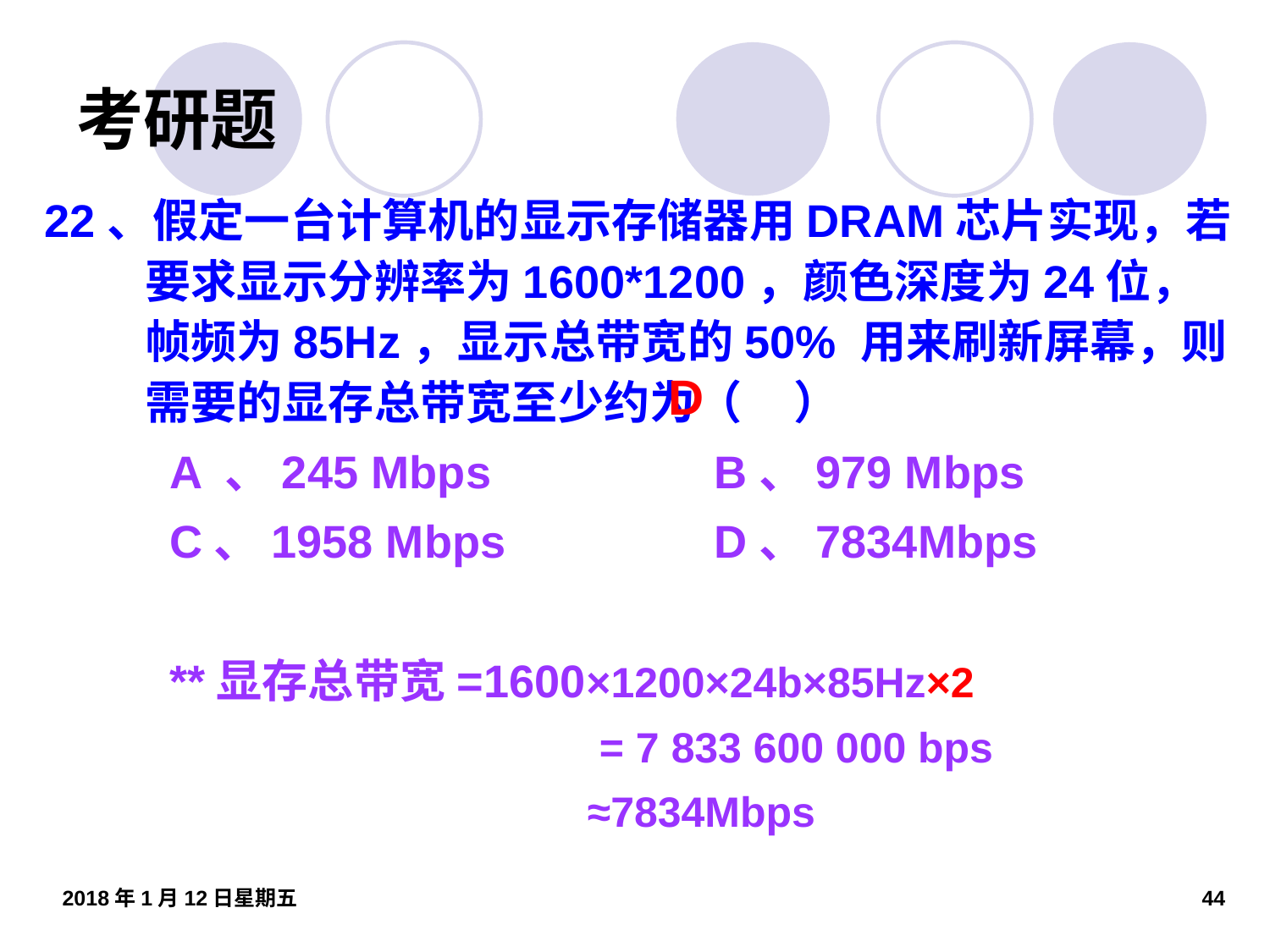

# 考研题
22、假定一台计算机的显示存储器用DRAM芯片实现，若要求显示分辨率为1600*1200，颜色深度为24位，帧频为85Hz，显示总带宽的50% 用来刷新屏幕，则需要的显存总带宽至少约为（     ）
A 、245 Mbps		B、979 Mbps
C、1958 Mbps		D、7834Mbps

**显存总带宽=1600×1200×24b×85Hz×2
				 = 7 833 600 000 bps
				≈7834Mbps
D
2018年1月12日星期五
44